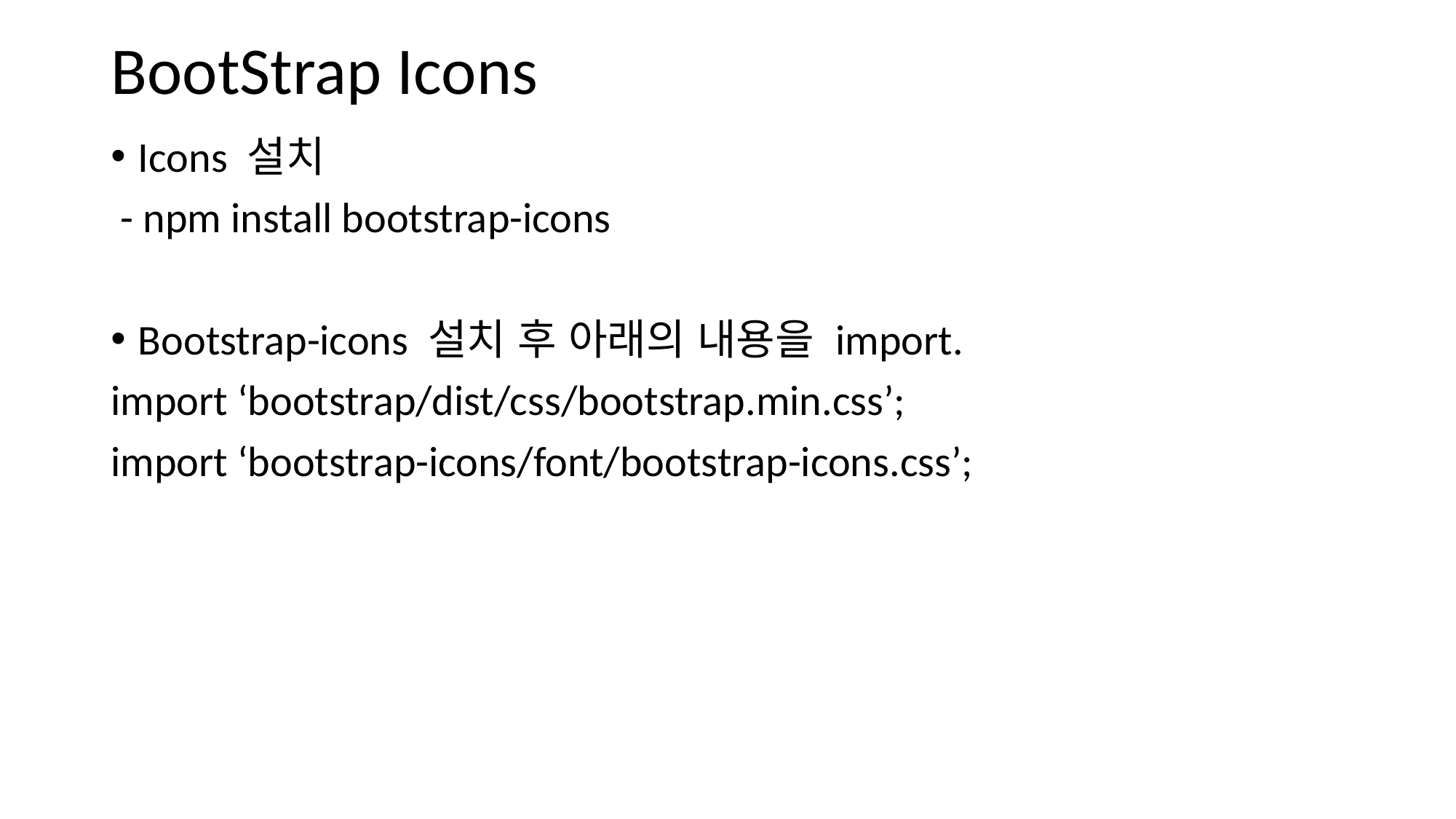

BootStrap Icons
Icons 설치
 - npm install bootstrap-icons

Bootstrap-icons 설치 후 아래의 내용을 import.
import ‘bootstrap/dist/css/bootstrap.min.css’;
import ‘bootstrap-icons/font/bootstrap-icons.css’;